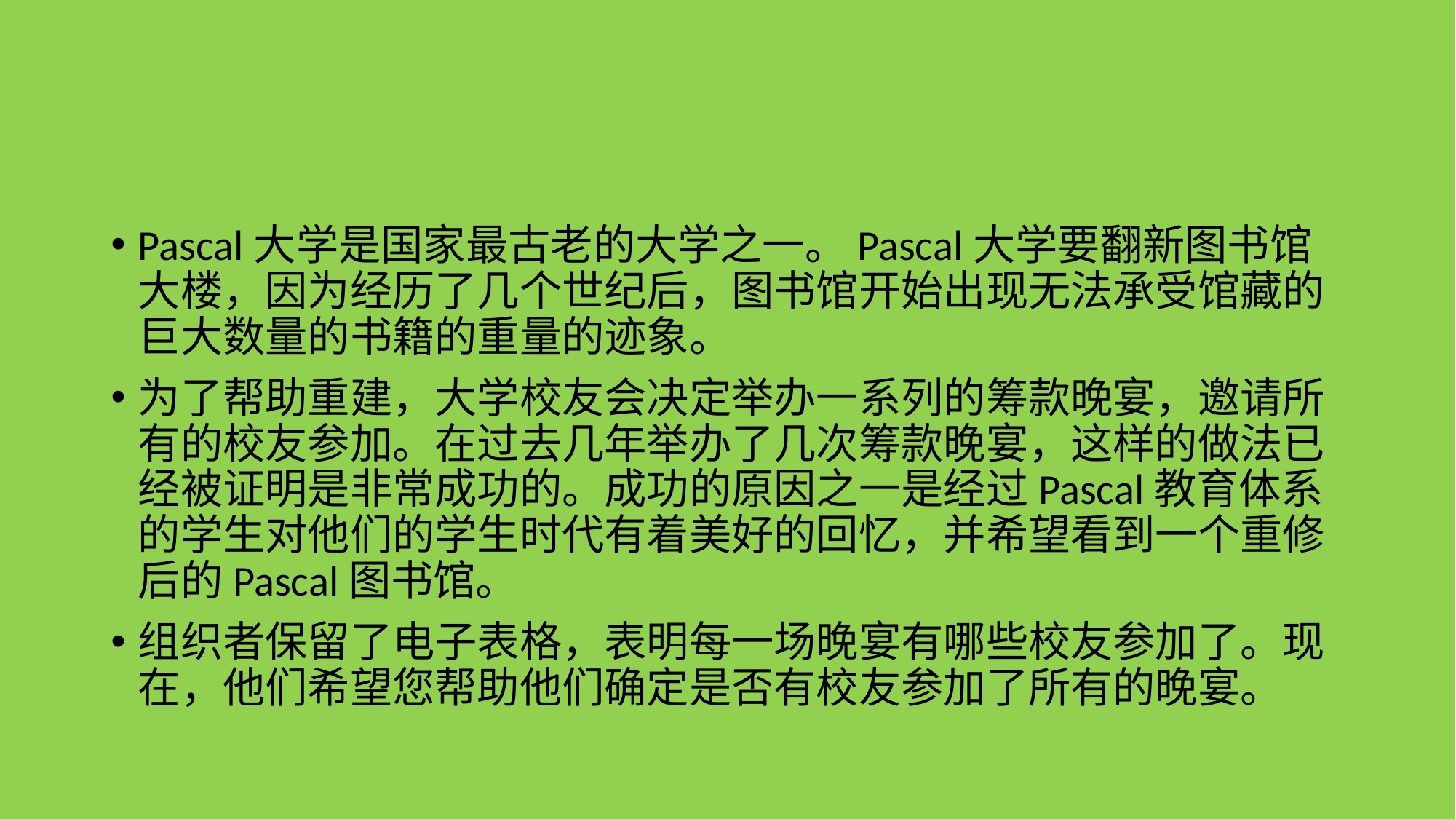

#
Pascal大学是国家最古老的大学之一。Pascal大学要翻新图书馆大楼，因为经历了几个世纪后，图书馆开始出现无法承受馆藏的巨大数量的书籍的重量的迹象。
为了帮助重建，大学校友会决定举办一系列的筹款晚宴，邀请所有的校友参加。在过去几年举办了几次筹款晚宴，这样的做法已经被证明是非常成功的。成功的原因之一是经过Pascal教育体系的学生对他们的学生时代有着美好的回忆，并希望看到一个重修后的Pascal图书馆。
组织者保留了电子表格，表明每一场晚宴有哪些校友参加了。现在，他们希望您帮助他们确定是否有校友参加了所有的晚宴。